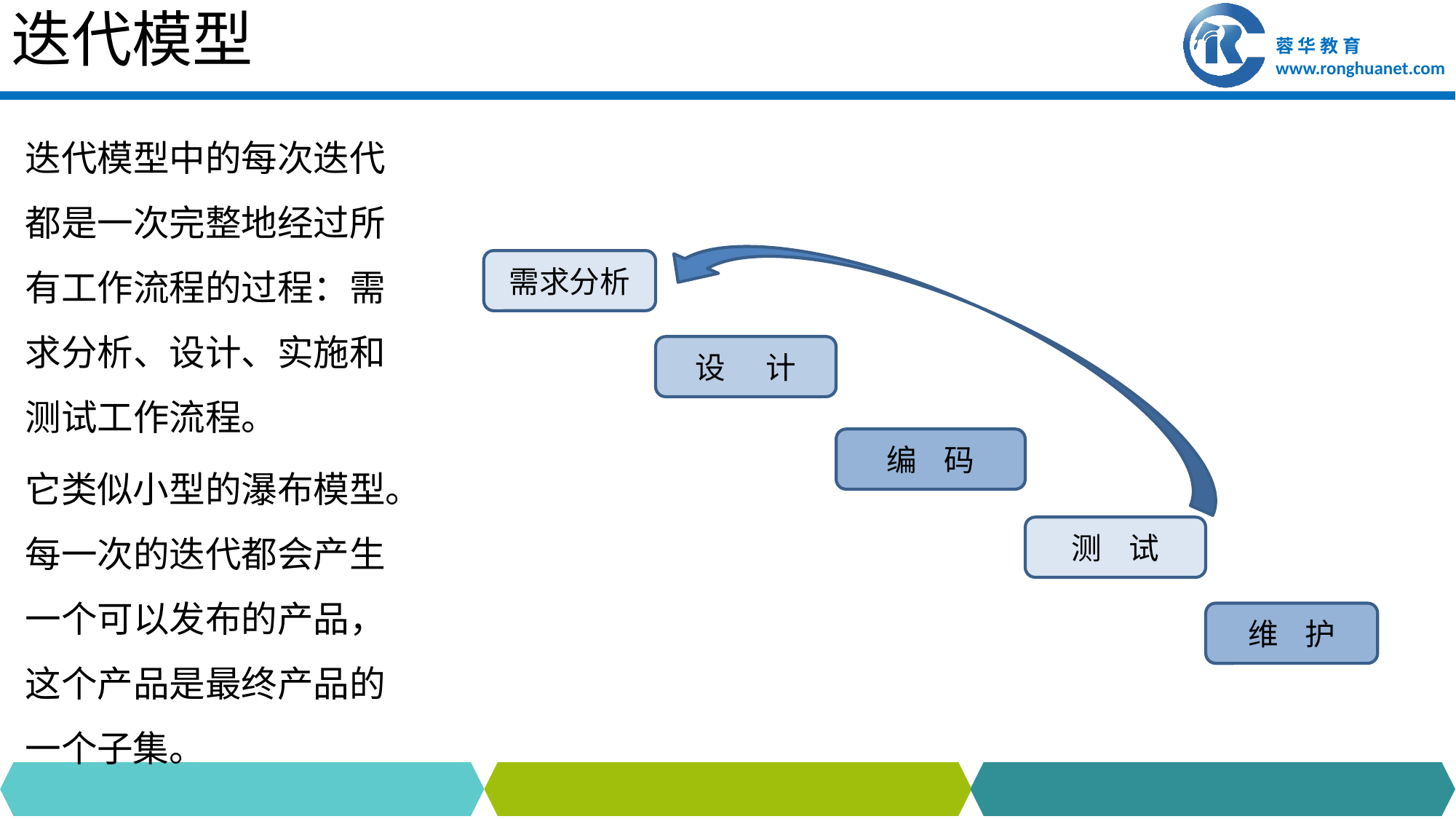

# 迭代模型
迭代模型中的每次迭代都是一次完整地经过所有工作流程的过程：需求分析、设计、实施和测试工作流程。
它类似小型的瀑布模型。每一次的迭代都会产生一个可以发布的产品，这个产品是最终产品的一个子集。
需求分析

设      计
编    码
测    试
维    护